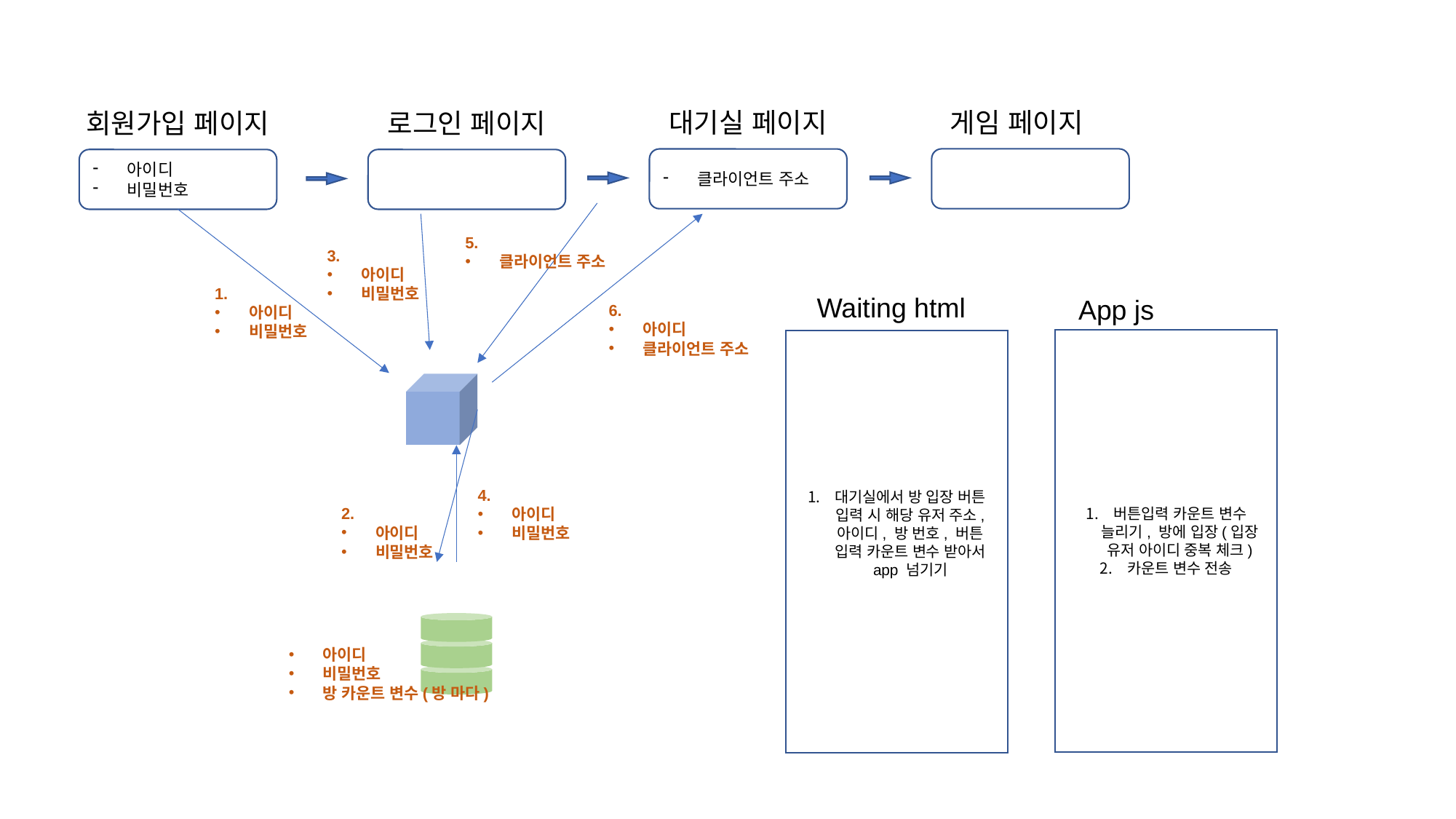

게임 페이지
대기실 페이지
회원가입 페이지
로그인 페이지

클라이언트 주소
아이디
비밀번호

5.
클라이언트 주소
3.
아이디
비밀번호
1.
아이디
비밀번호
Waiting html
App js
6.
아이디
클라이언트 주소
버튼입력 카운트 변수 늘리기, 방에 입장(입장 유저 아이디 중복 체크)
카운트 변수 전송
대기실에서 방 입장 버튼 입력 시 해당 유저 주소, 아이디, 방 번호, 버튼 입력 카운트 변수 받아서 app 넘기기

4.
아이디
비밀번호
2.
아이디
비밀번호

아이디
비밀번호
방 카운트 변수(방 마다)